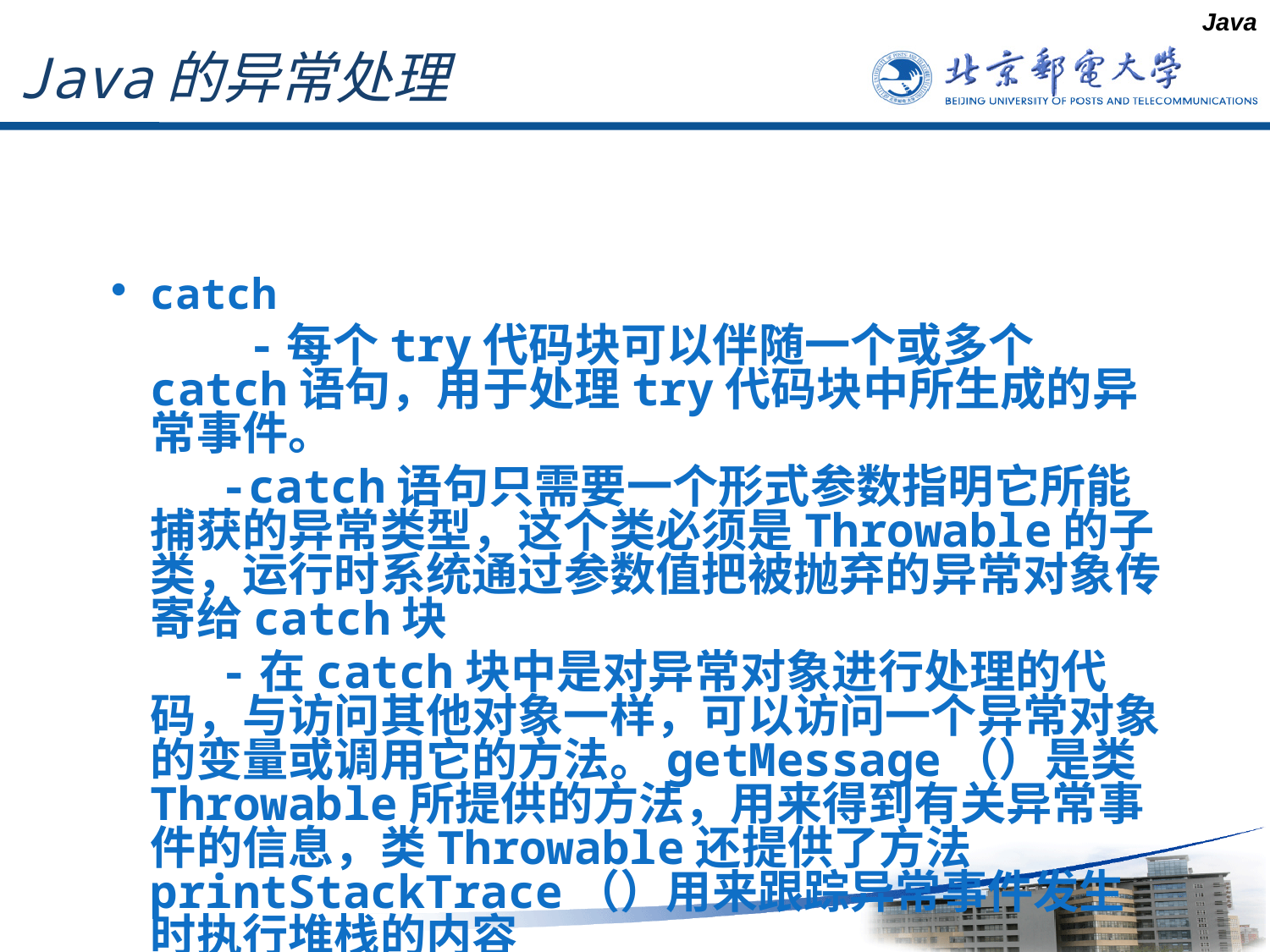

Java
# Java的异常处理

catch
     -每个try代码块可以伴随一个或多个catch语句，用于处理try代码块中所生成的异常事件。
    -catch语句只需要一个形式参数指明它所能捕获的异常类型，这个类必须是Throwable的子类，运行时系统通过参数值把被抛弃的异常对象传寄给catch块
    -在catch块中是对异常对象进行处理的代码，与访问其他对象一样，可以访问一个异常对象的变量或调用它的方法。getMessage（）是类Throwable所提供的方法，用来得到有关异常事件的信息，类Throwable还提供了方法printStackTrace（）用来跟踪异常事件发生时执行堆栈的内容